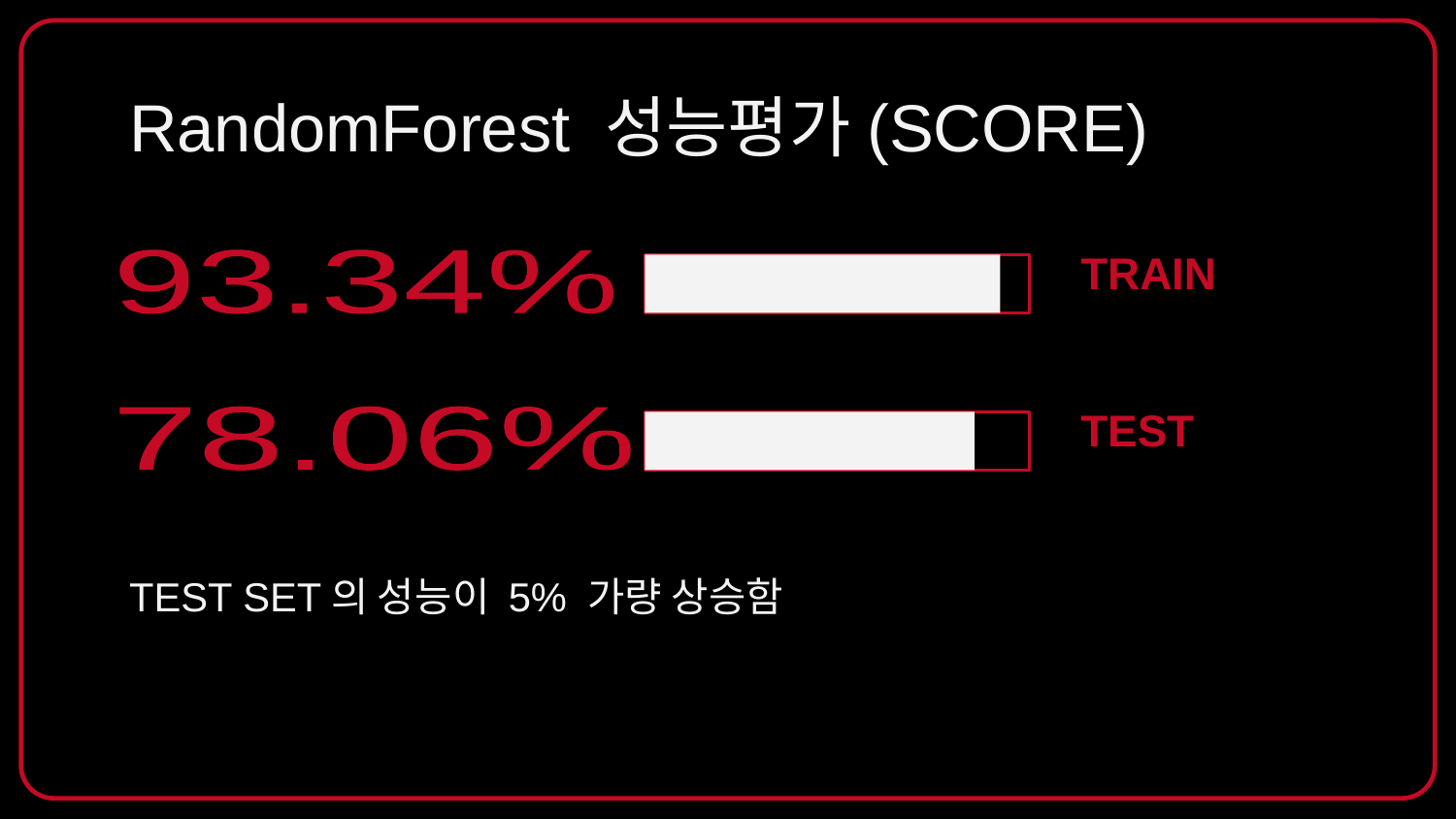

# RandomForest 성능평가(SCORE)
93.34%
TRAIN

78.06%
TEST

TEST SET의 성능이 5% 가량 상승함